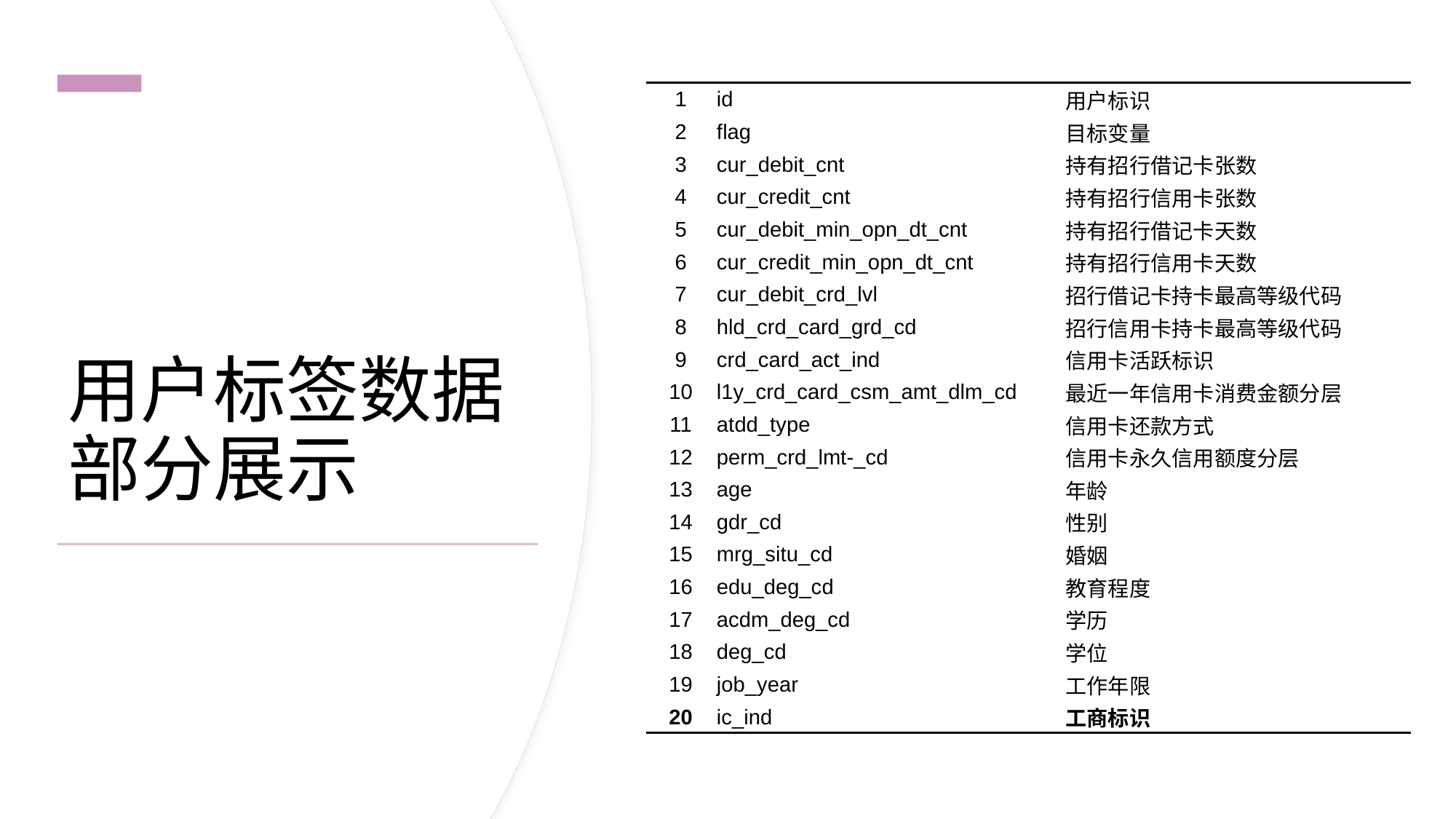

| 1 | id | 用户标识 |
| --- | --- | --- |
| 2 | flag | 目标变量 |
| 3 | cur\_debit\_cnt | 持有招行借记卡张数 |
| 4 | cur\_credit\_cnt | 持有招行信用卡张数 |
| 5 | cur\_debit\_min\_opn\_dt\_cnt | 持有招行借记卡天数 |
| 6 | cur\_credit\_min\_opn\_dt\_cnt | 持有招行信用卡天数 |
| 7 | cur\_debit\_crd\_lvl | 招行借记卡持卡最高等级代码 |
| 8 | hld\_crd\_card\_grd\_cd | 招行信用卡持卡最高等级代码 |
| 9 | crd\_card\_act\_ind | 信用卡活跃标识 |
| 10 | l1y\_crd\_card\_csm\_amt\_dlm\_cd | 最近一年信用卡消费金额分层 |
| 11 | atdd\_type | 信用卡还款方式 |
| 12 | perm\_crd\_lmt-\_cd | 信用卡永久信用额度分层 |
| 13 | age | 年龄 |
| 14 | gdr\_cd | 性别 |
| 15 | mrg\_situ\_cd | 婚姻 |
| 16 | edu\_deg\_cd | 教育程度 |
| 17 | acdm\_deg\_cd | 学历 |
| 18 | deg\_cd | 学位 |
| 19 | job\_year | 工作年限 |
| 20 | ic\_ind | 工商标识 |
# 用户标签数据部分展示